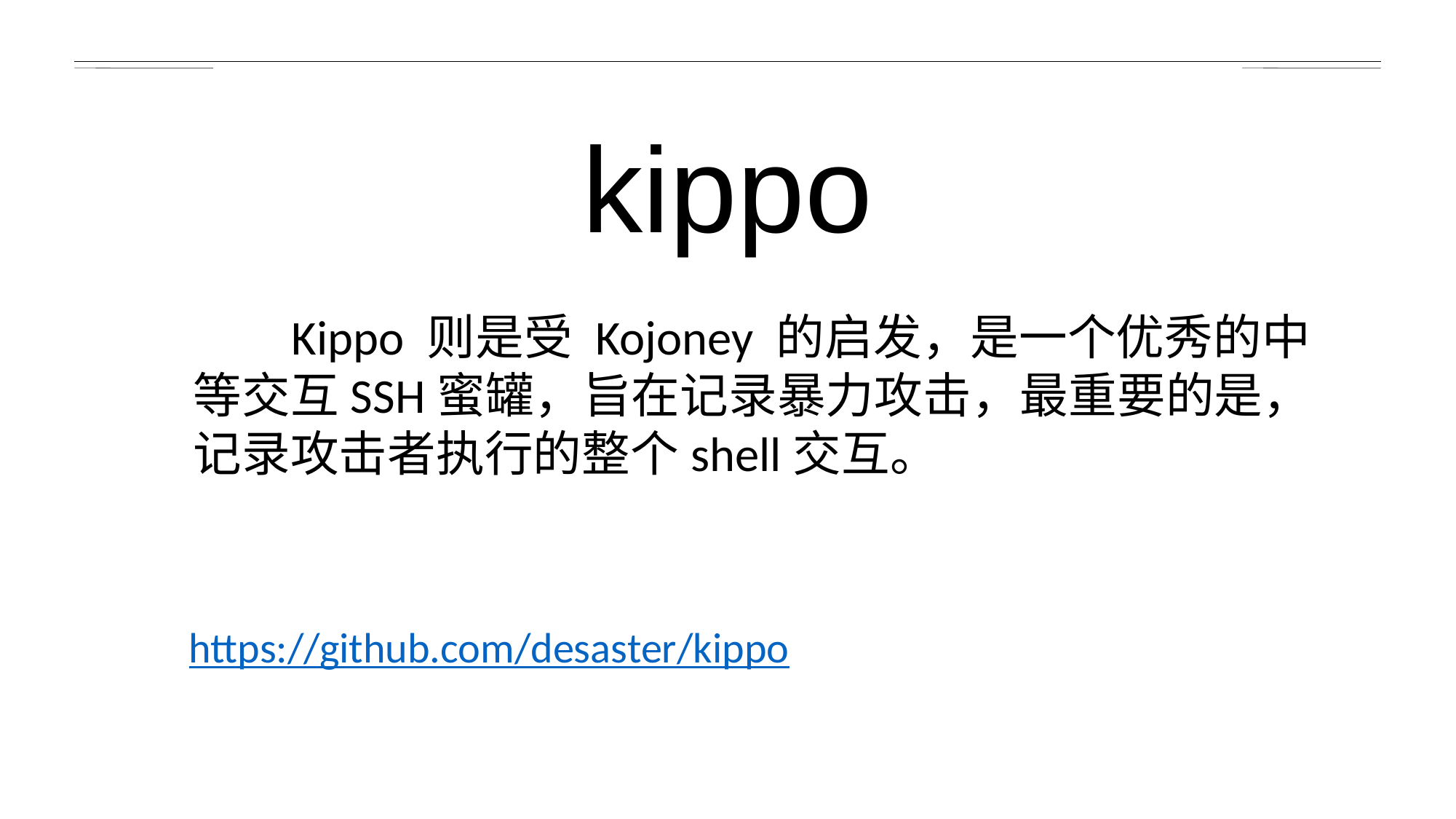

kippo
Add Something At Here
Add Something At Here
Add Something At Here
Add Something At Here
         Kippo 则是受 Kojoney 的启发，是一个优秀的中等交互SSH蜜罐，旨在记录暴力攻击，最重要的是，记录攻击者执行的整个shell交互。

Add Something At Here
Add Something At Here
https://github.com/desaster/kippo